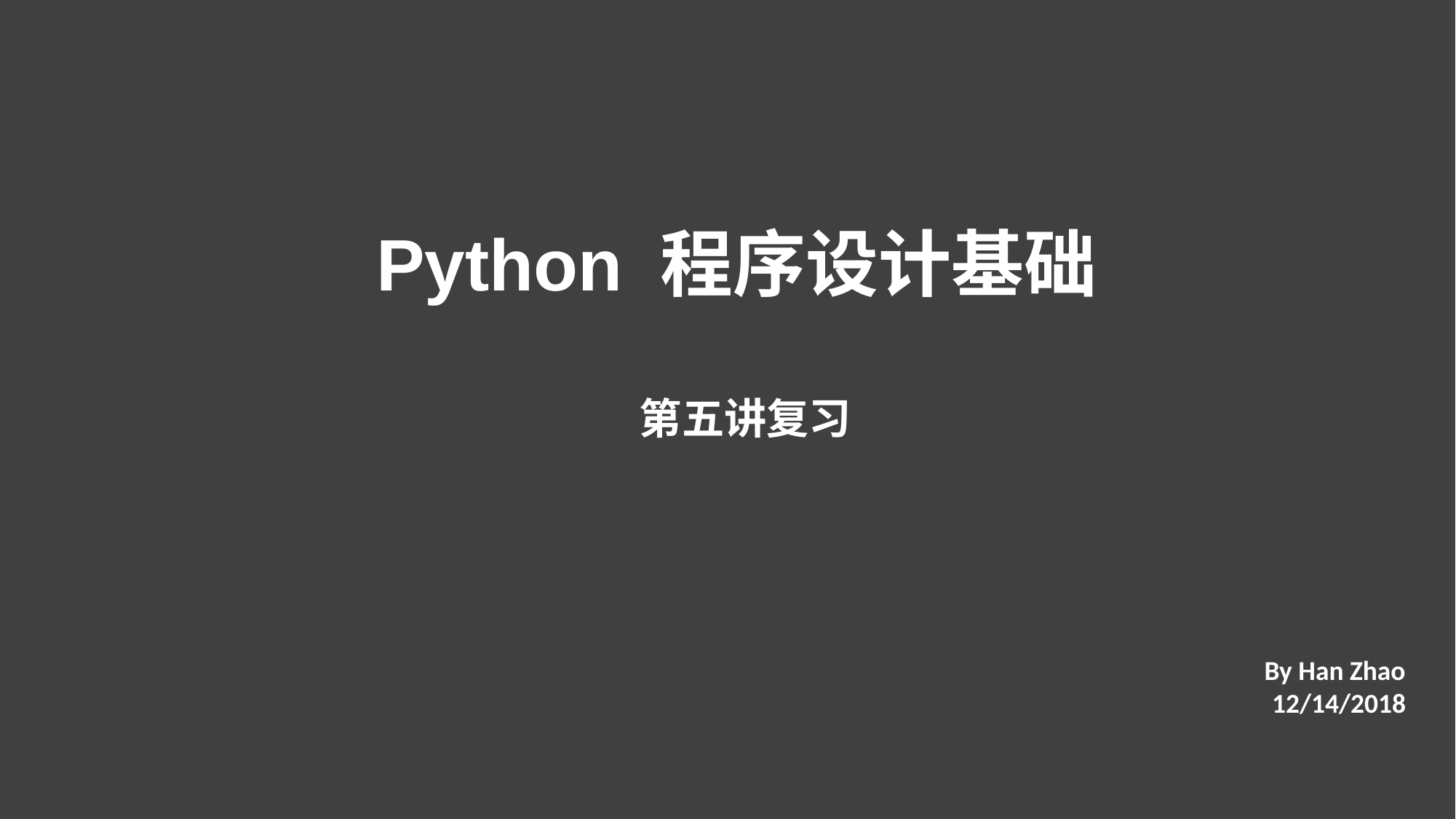

Python 程序设计基础
第五讲复习
By Han Zhao
12/14/2018